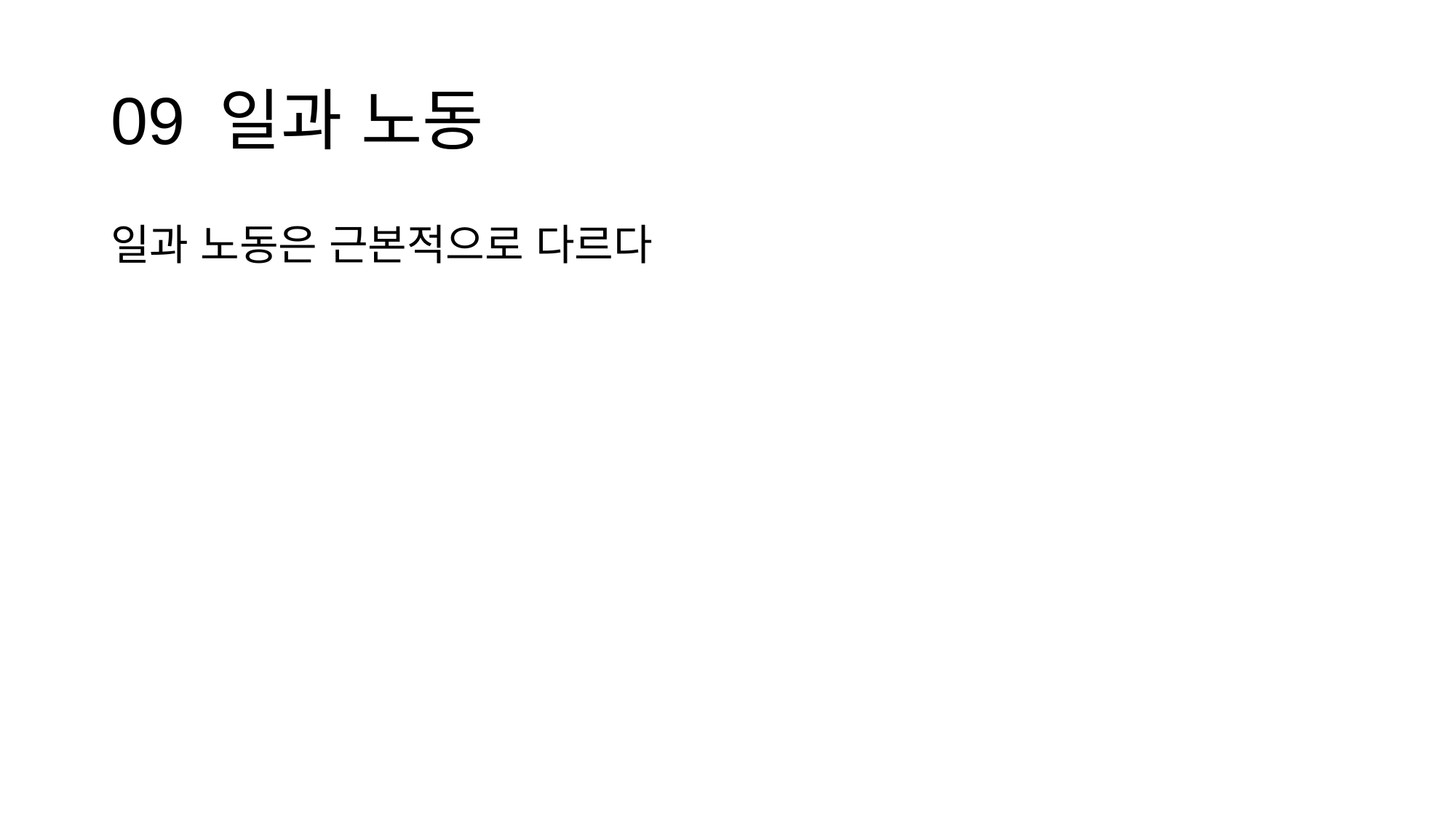

# 09 일과 노동
일과 노동은 근본적으로 다르다